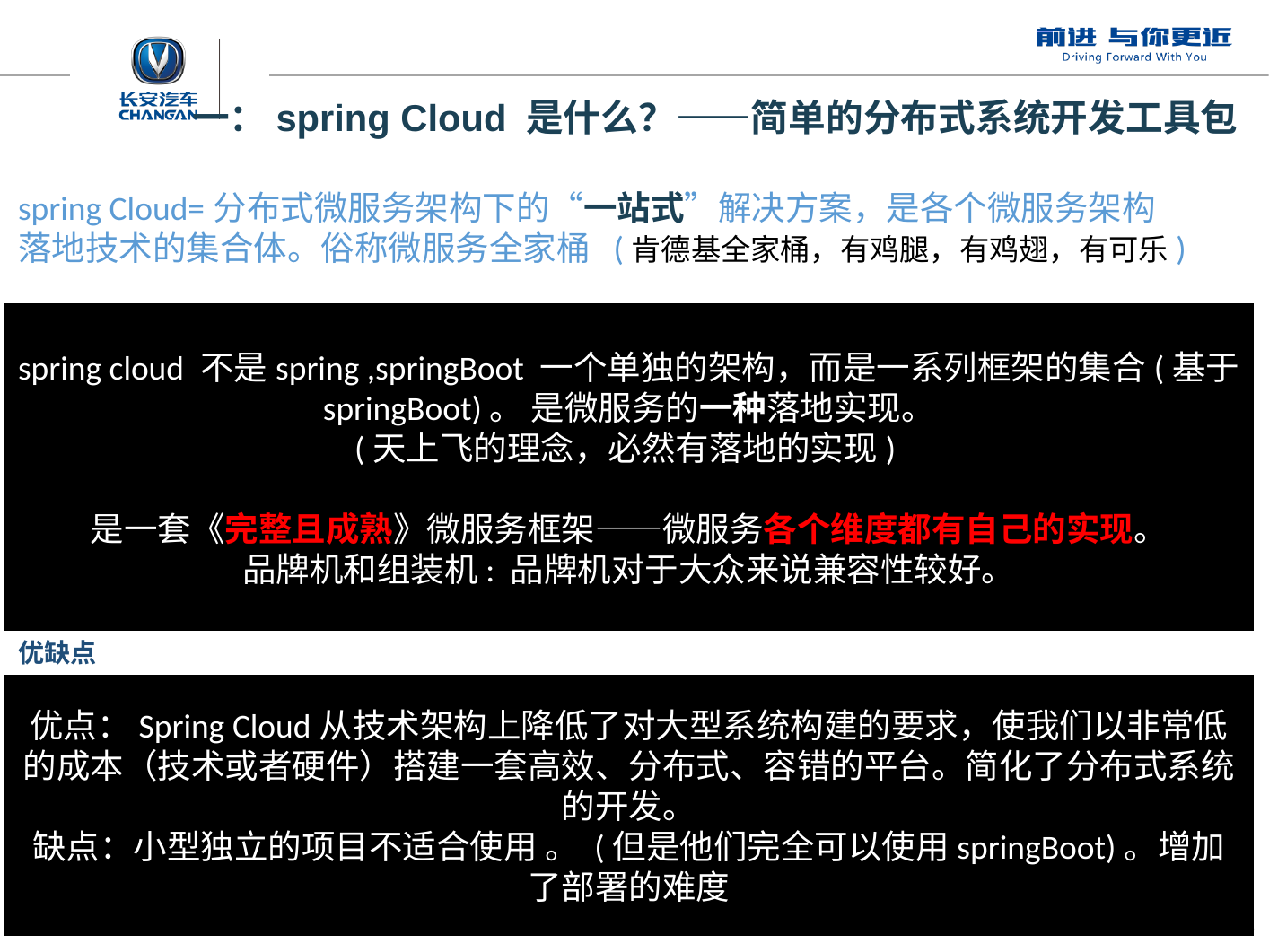

一：spring Cloud 是什么？——简单的分布式系统开发工具包
spring Cloud=分布式微服务架构下的“一站式”解决方案，是各个微服务架构落地技术的集合体。俗称微服务全家桶  (肯德基全家桶，有鸡腿，有鸡翅，有可乐)
spring cloud 不是spring ,springBoot 一个单独的架构，而是一系列框架的集合(基于springBoot)。 是微服务的一种落地实现。
(天上飞的理念，必然有落地的实现)

是一套《完整且成熟》微服务框架——微服务各个维度都有自己的实现。
品牌机和组装机: 品牌机对于大众来说兼容性较好。
优缺点
优点：Spring Cloud从技术架构上降低了对大型系统构建的要求，使我们以非常低的成本（技术或者硬件）搭建一套高效、分布式、容错的平台。简化了分布式系统的开发。
缺点：小型独立的项目不适合使用 。 (但是他们完全可以使用springBoot)。增加了部署的难度